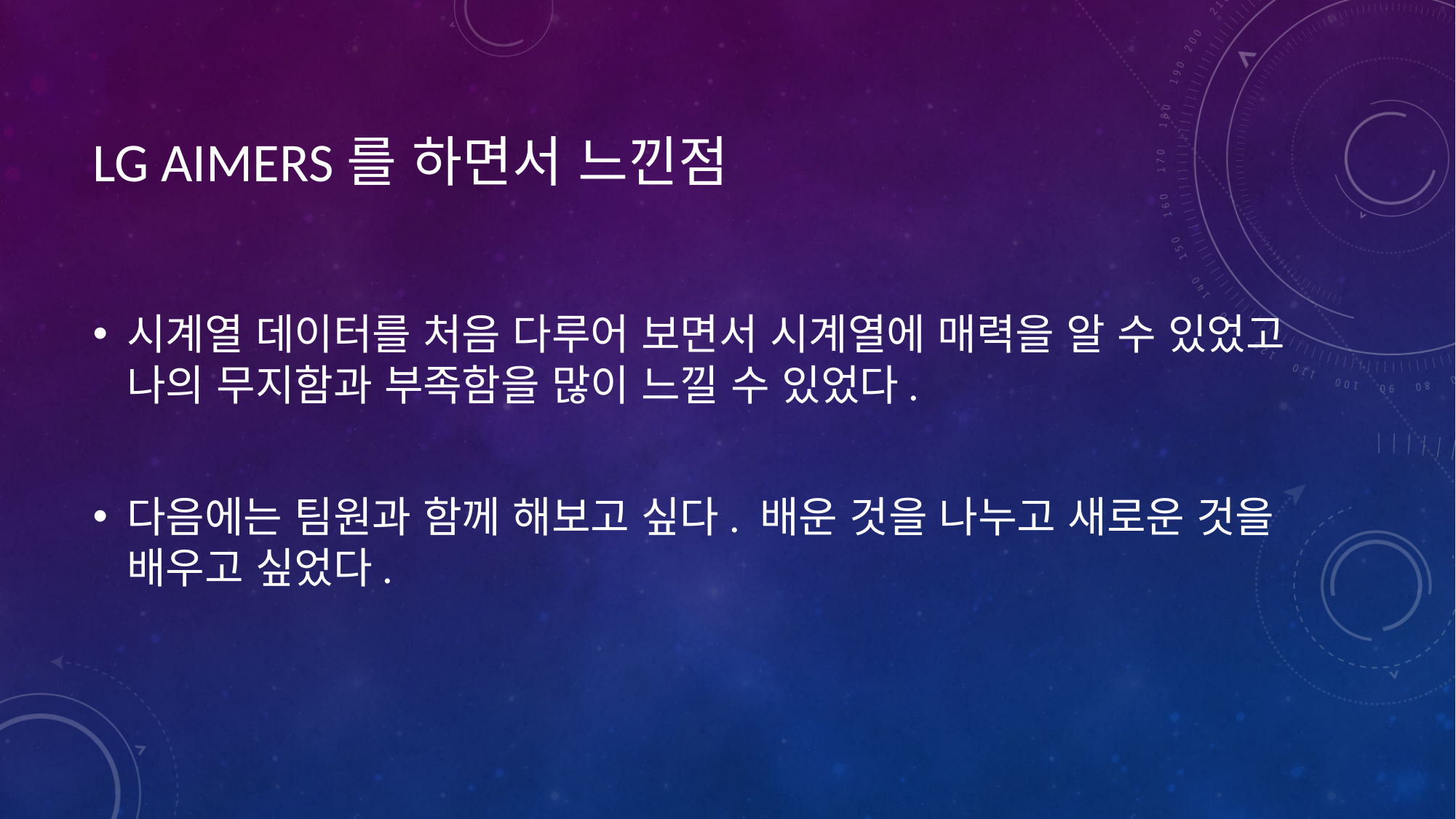

# LG AIMERS를 하면서 느낀점
시계열 데이터를 처음 다루어 보면서 시계열에 매력을 알 수 있었고 나의 무지함과 부족함을 많이 느낄 수 있었다.

다음에는 팀원과 함께 해보고 싶다. 배운 것을 나누고 새로운 것을 배우고 싶었다.